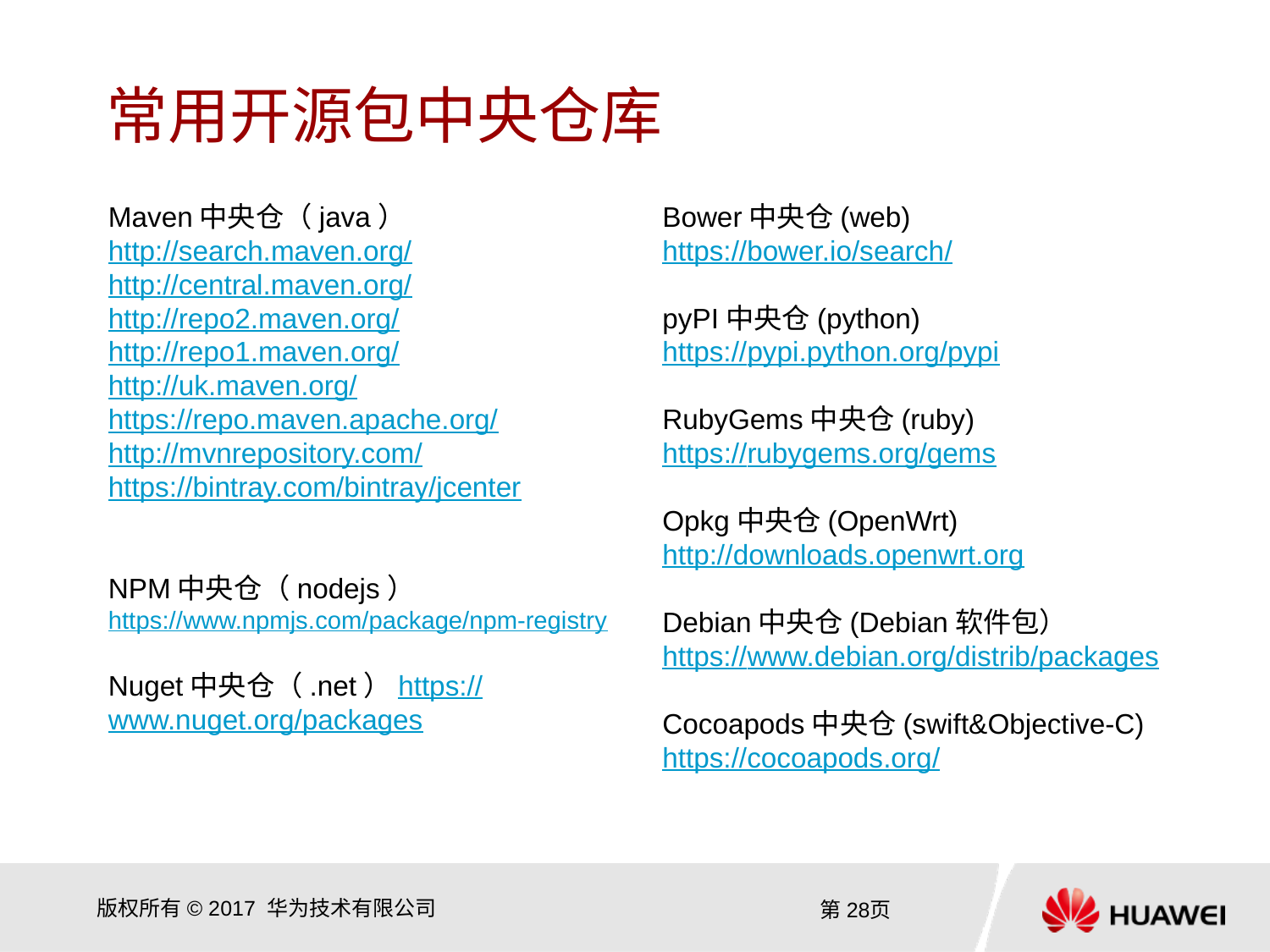

# 常用开源包中央仓库
Maven中央仓（java）
http://search.maven.org/
http://central.maven.org/
http://repo2.maven.org/
http://repo1.maven.org/
http://uk.maven.org/
https://repo.maven.apache.org/
http://mvnrepository.com/
https://bintray.com/bintray/jcenter

NPM中央仓（nodejs）
https://www.npmjs.com/package/npm-registry

Nuget中央仓（.net）https://www.nuget.org/packages

Bower中央仓(web)
https://bower.io/search/

pyPI中央仓(python)
https://pypi.python.org/pypi

RubyGems中央仓(ruby)
https://rubygems.org/gems

Opkg中央仓(OpenWrt)
http://downloads.openwrt.org

Debian中央仓(Debian软件包）
https://www.debian.org/distrib/packages

Cocoapods中央仓(swift&Objective-C)
https://cocoapods.org/